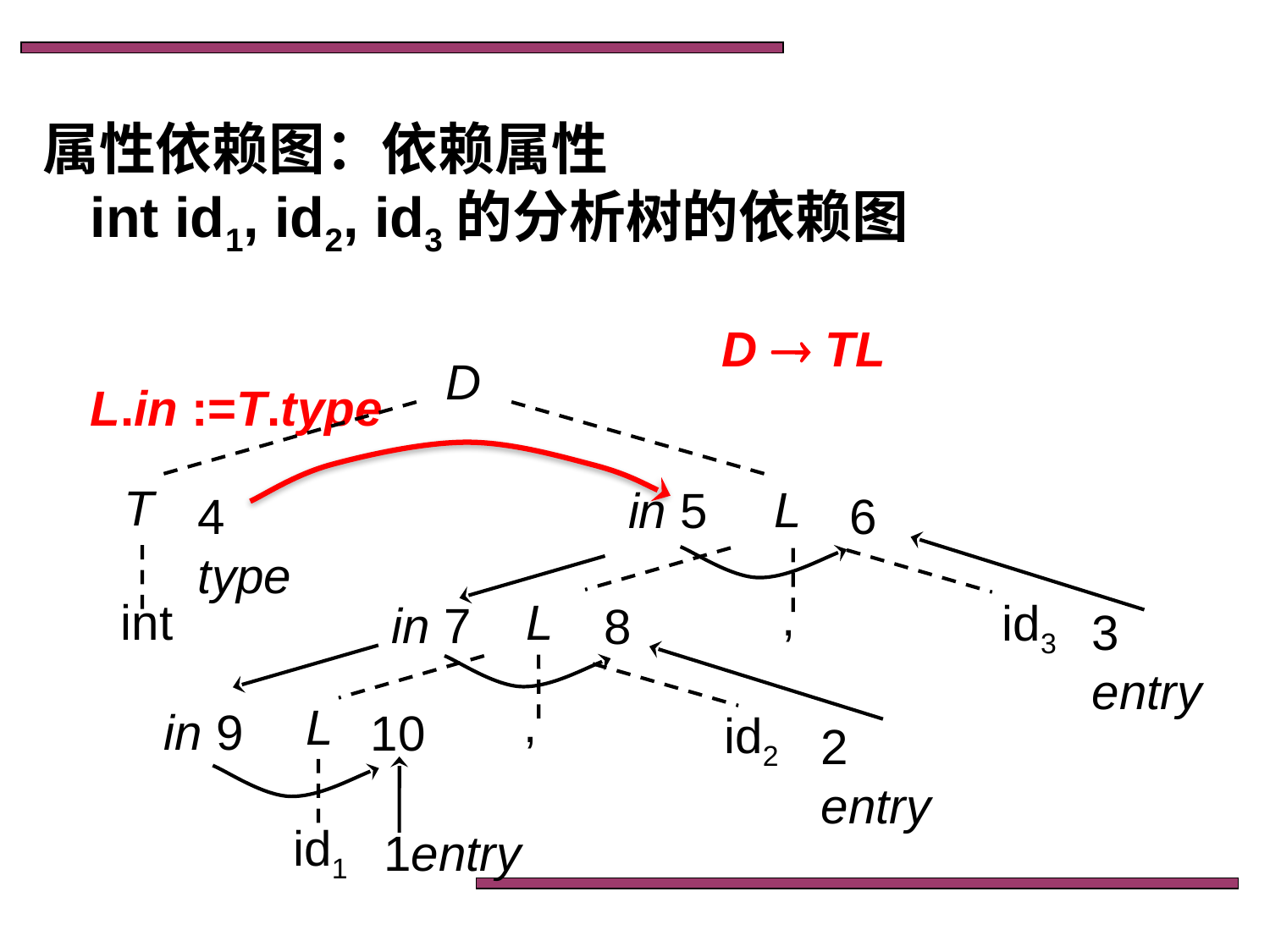

属性依赖图：依赖属性
	int id1, id2, id3的分析树的依赖图

					         D → TL    L.in :=T.type
D

T
L
in 5
4 type
6

,
    int
L
id3
in 7
8
3 entry

,
L
in 9
10
id2
2 entry

id1
1entry